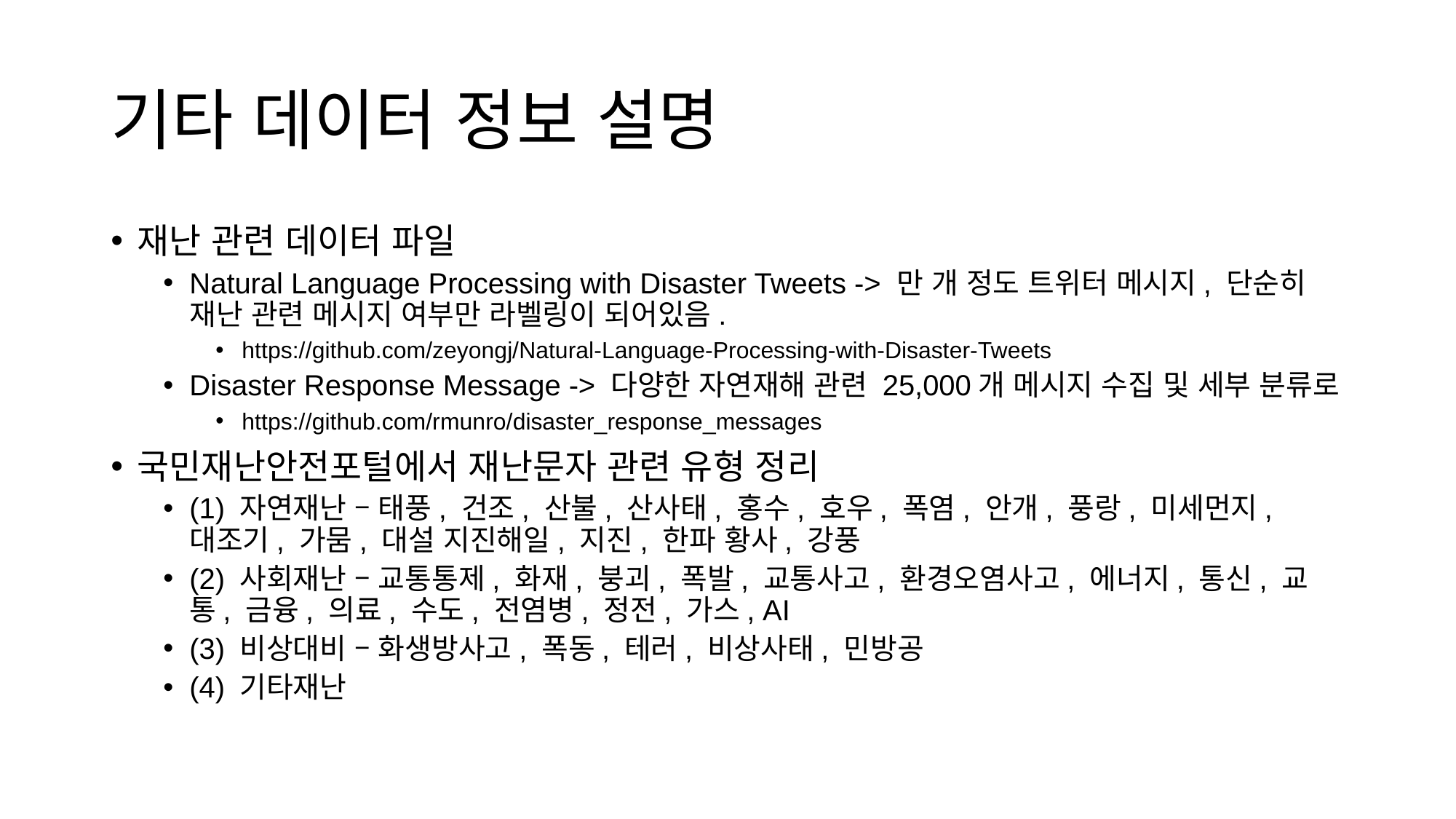

# 기타 데이터 정보 설명
재난 관련 데이터 파일
Natural Language Processing with Disaster Tweets -> 만 개 정도 트위터 메시지, 단순히 재난 관련 메시지 여부만 라벨링이 되어있음.
https://github.com/zeyongj/Natural-Language-Processing-with-Disaster-Tweets
Disaster Response Message -> 다양한 자연재해 관련 25,000개 메시지 수집 및 세부 분류로
https://github.com/rmunro/disaster_response_messages
국민재난안전포털에서 재난문자 관련 유형 정리
(1) 자연재난 – 태풍, 건조, 산불, 산사태, 홍수, 호우, 폭염, 안개, 풍랑, 미세먼지, 대조기, 가뭄, 대설 지진해일, 지진, 한파 황사, 강풍
(2) 사회재난 – 교통통제, 화재, 붕괴, 폭발, 교통사고, 환경오염사고, 에너지, 통신, 교통, 금융, 의료, 수도, 전염병, 정전, 가스, AI
(3) 비상대비 – 화생방사고, 폭동, 테러, 비상사태, 민방공
(4) 기타재난